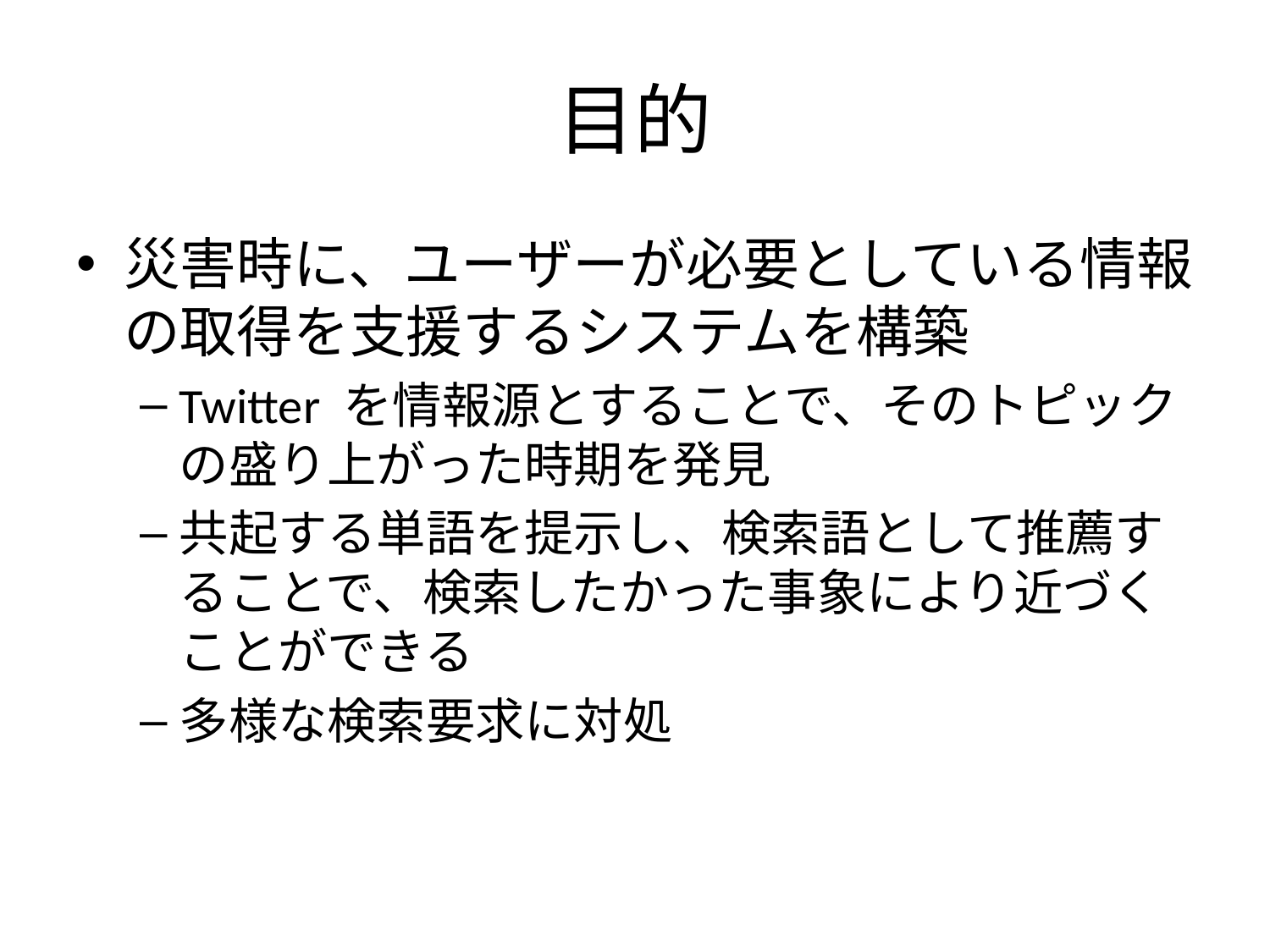

# 目的
災害時に、ユーザーが必要としている情報の取得を支援するシステムを構築
Twitter を情報源とすることで、そのトピックの盛り上がった時期を発見
共起する単語を提示し、検索語として推薦することで、検索したかった事象により近づくことができる
多様な検索要求に対処